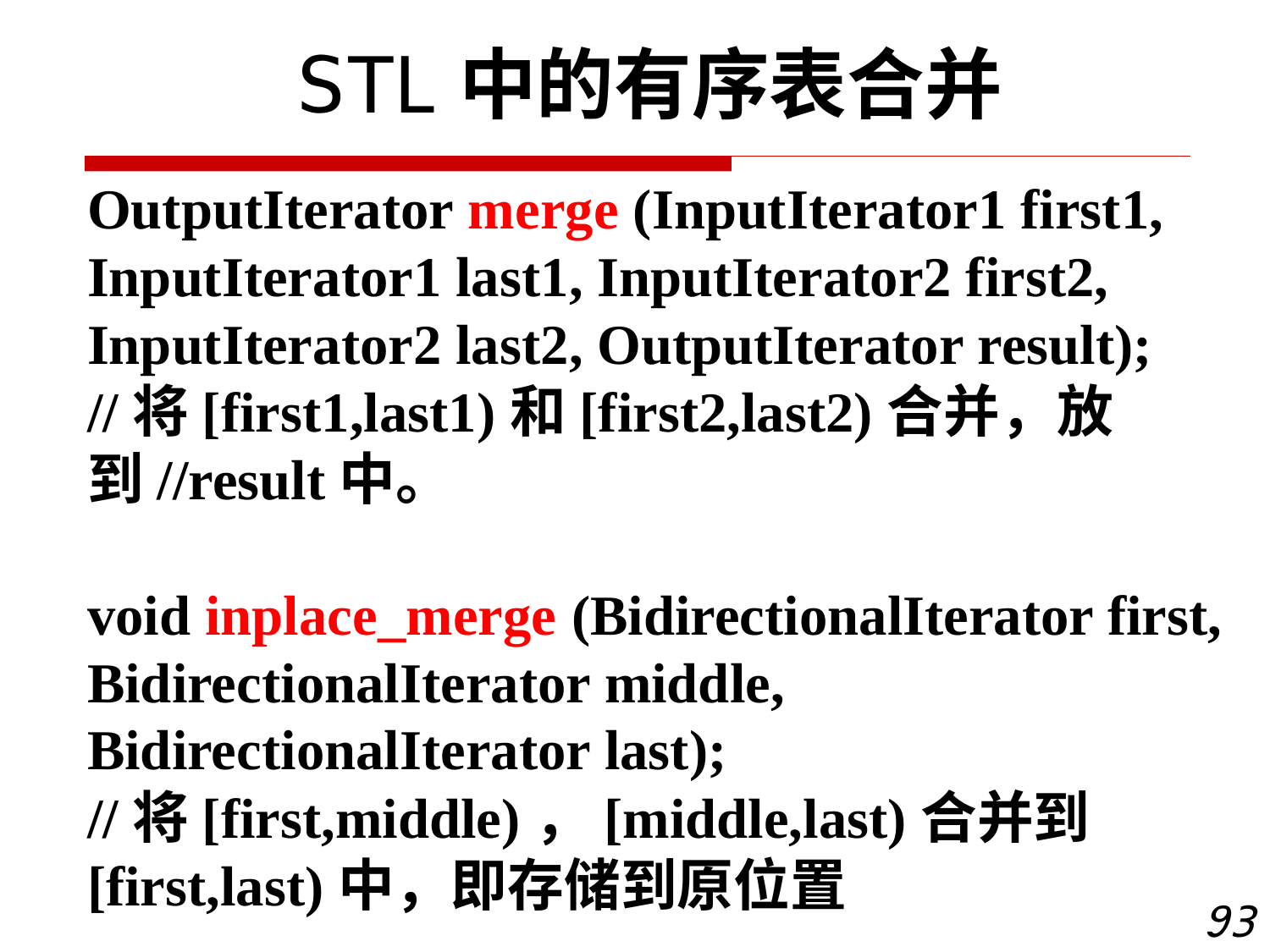

STL中的有序表合并
OutputIterator merge (InputIterator1 first1, InputIterator1 last1, InputIterator2 first2, InputIterator2 last2, OutputIterator result);
//将[first1,last1)和[first2,last2)合并，放到//result中。

void inplace_merge (BidirectionalIterator first, BidirectionalIterator middle, BidirectionalIterator last);
//将[first,middle)，[middle,last)合并到[first,last)中，即存储到原位置
93